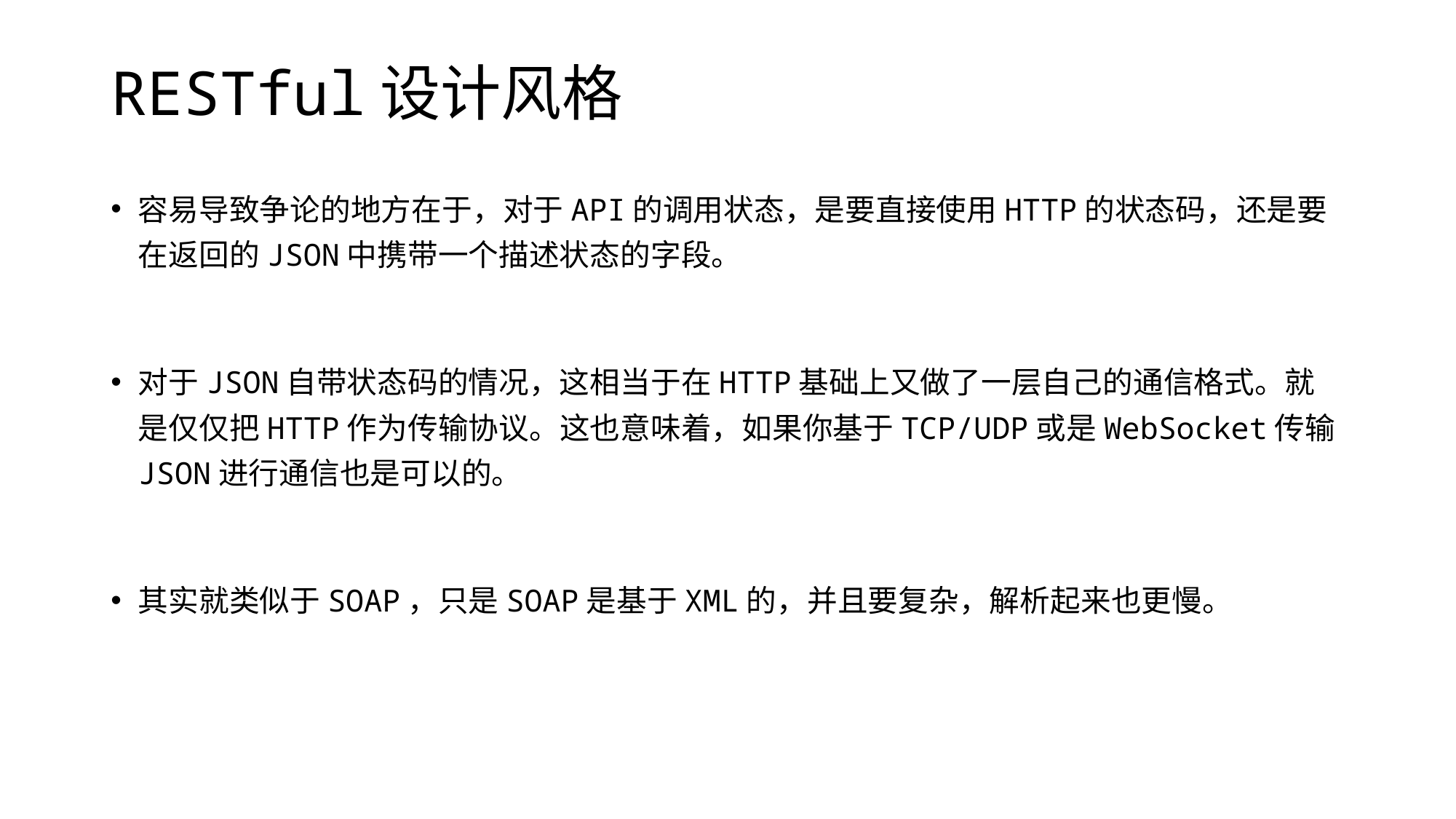

# RESTful设计风格
容易导致争论的地方在于，对于API的调用状态，是要直接使用HTTP的状态码，还是要在返回的JSON中携带一个描述状态的字段。

对于JSON自带状态码的情况，这相当于在HTTP基础上又做了一层自己的通信格式。就是仅仅把HTTP作为传输协议。这也意味着，如果你基于TCP/UDP或是WebSocket传输JSON进行通信也是可以的。

其实就类似于SOAP，只是SOAP是基于XML的，并且要复杂，解析起来也更慢。